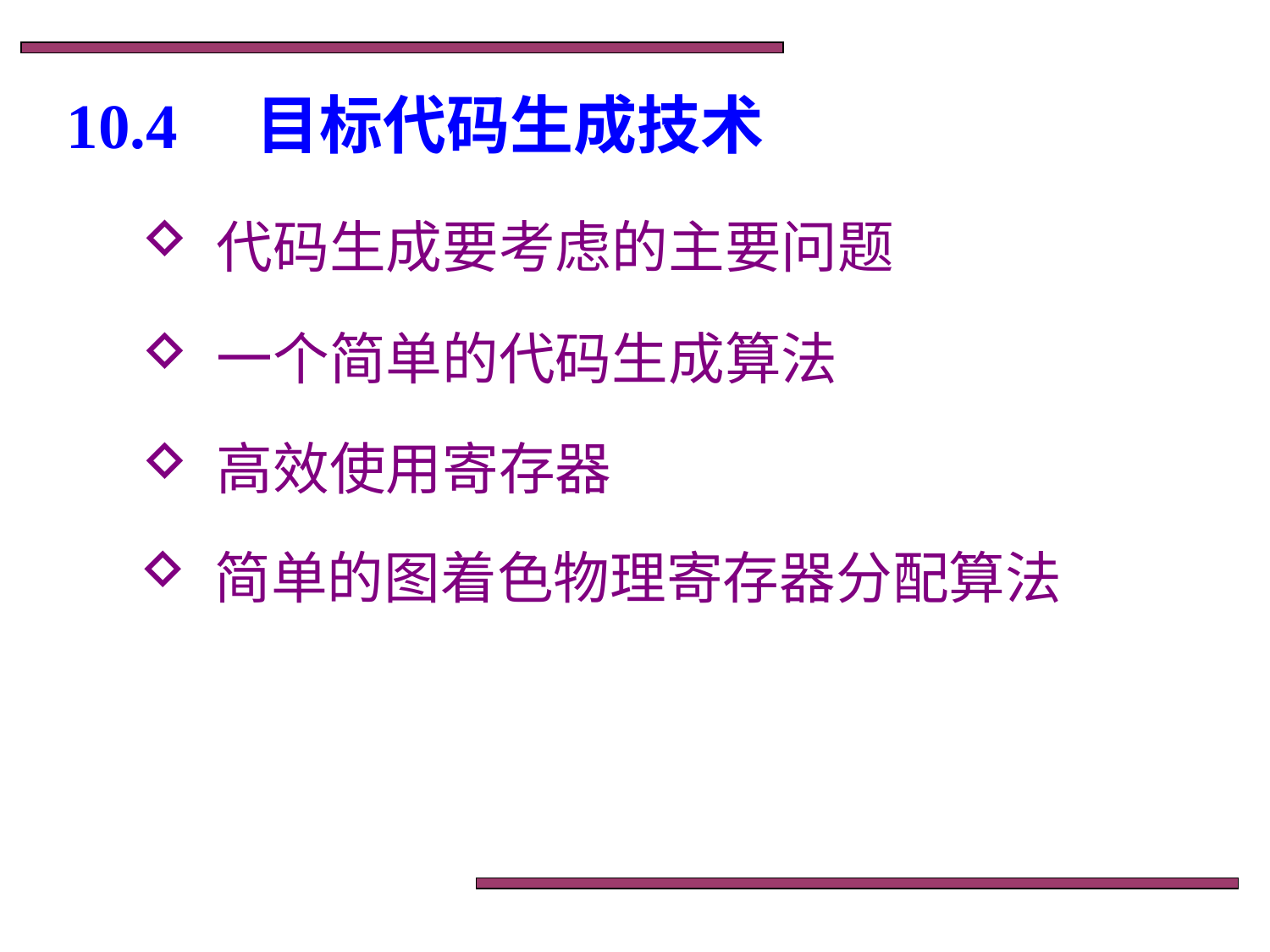

10.4　目标代码生成技术
 代码生成要考虑的主要问题
 一个简单的代码生成算法
 高效使用寄存器
 简单的图着色物理寄存器分配算法